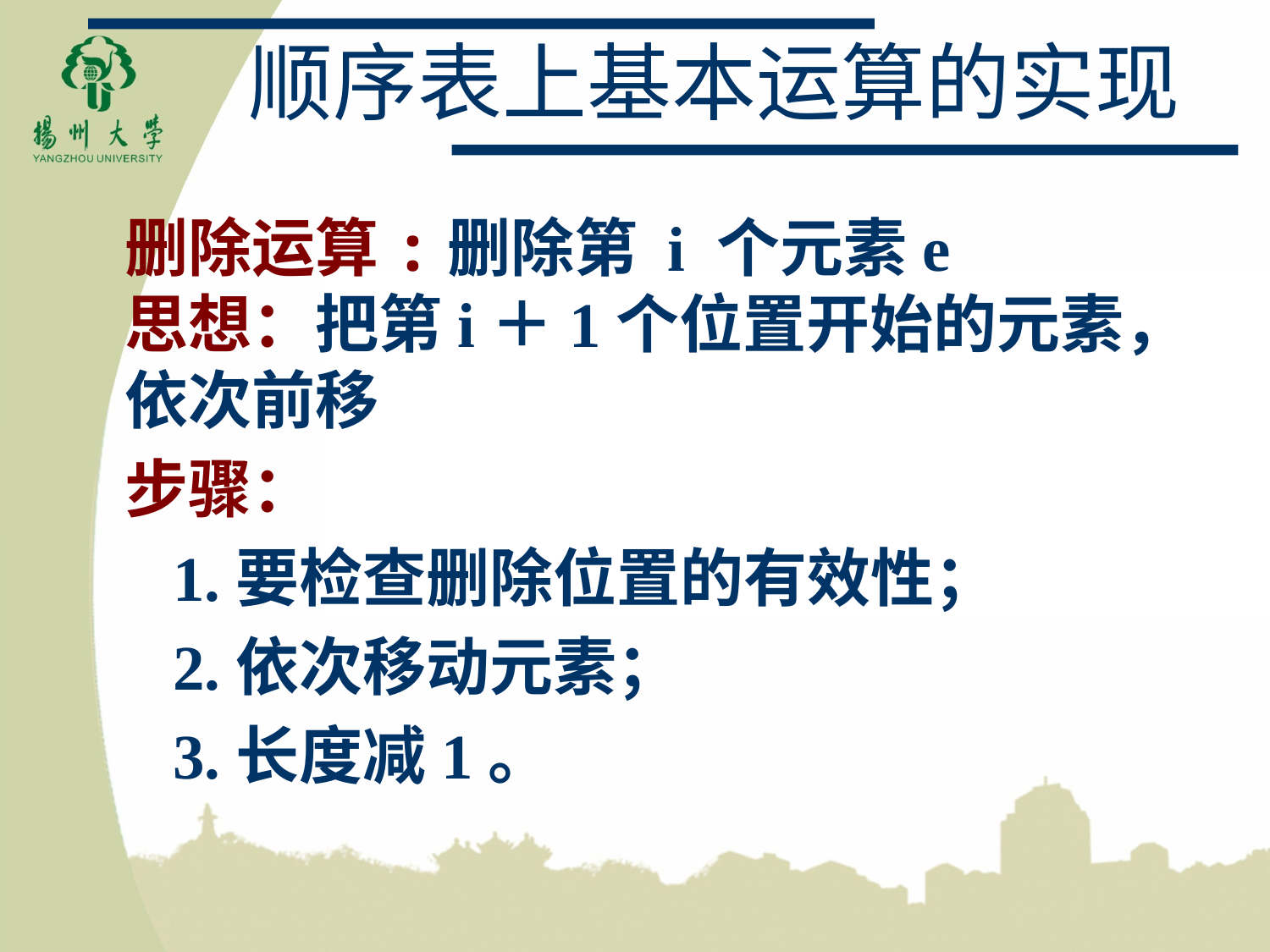

# 顺序表上基本运算的实现
删除运算:删除第 i 个元素e
思想：把第i＋1个位置开始的元素，依次前移
步骤：
	1.要检查删除位置的有效性；
	2.依次移动元素；
	3.长度减1。